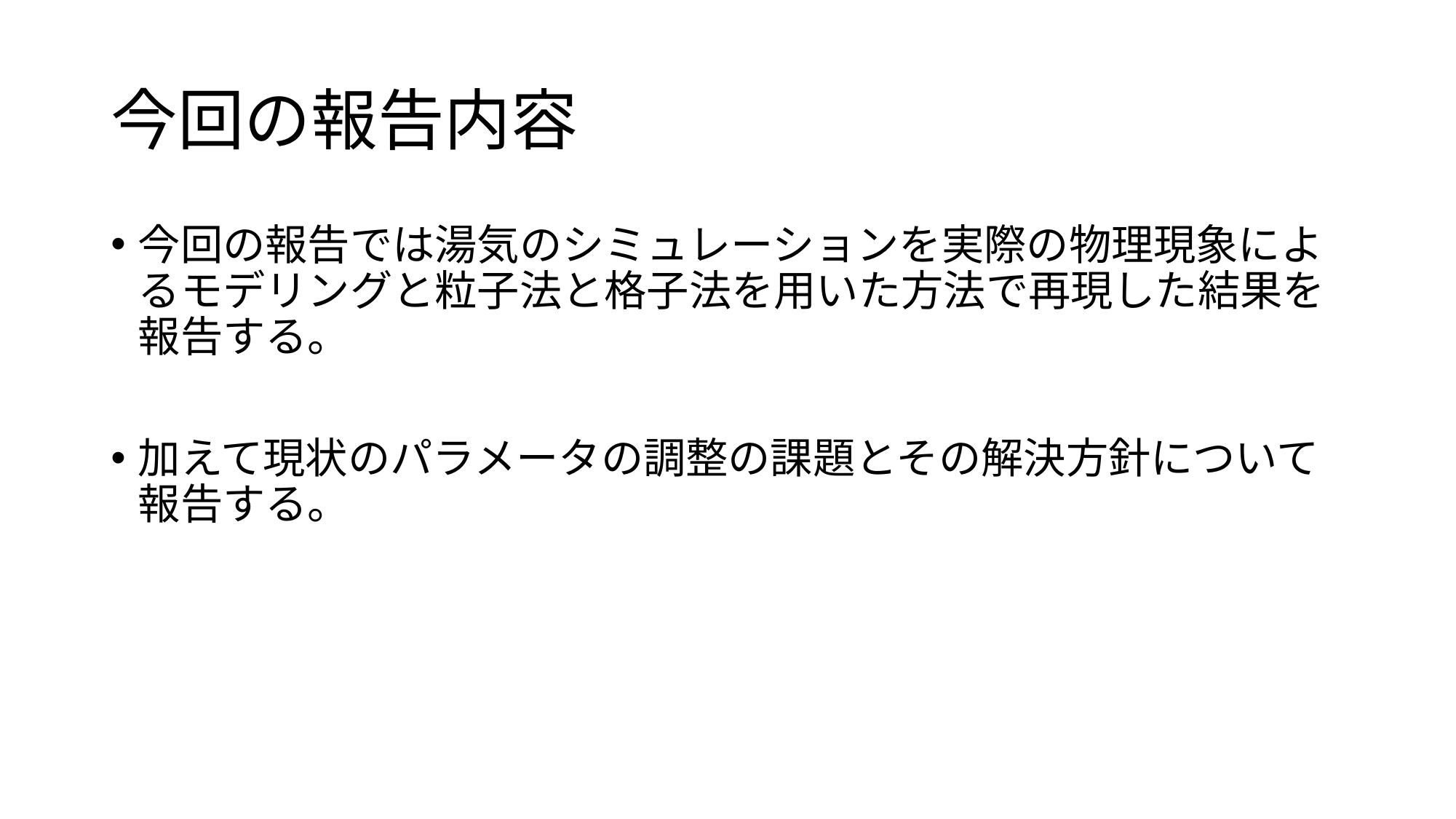

# 今回の報告内容
今回の報告では湯気のシミュレーションを実際の物理現象によるモデリングと粒子法と格子法を用いた方法で再現した結果を報告する。

加えて現状のパラメータの調整の課題とその解決方針について報告する。